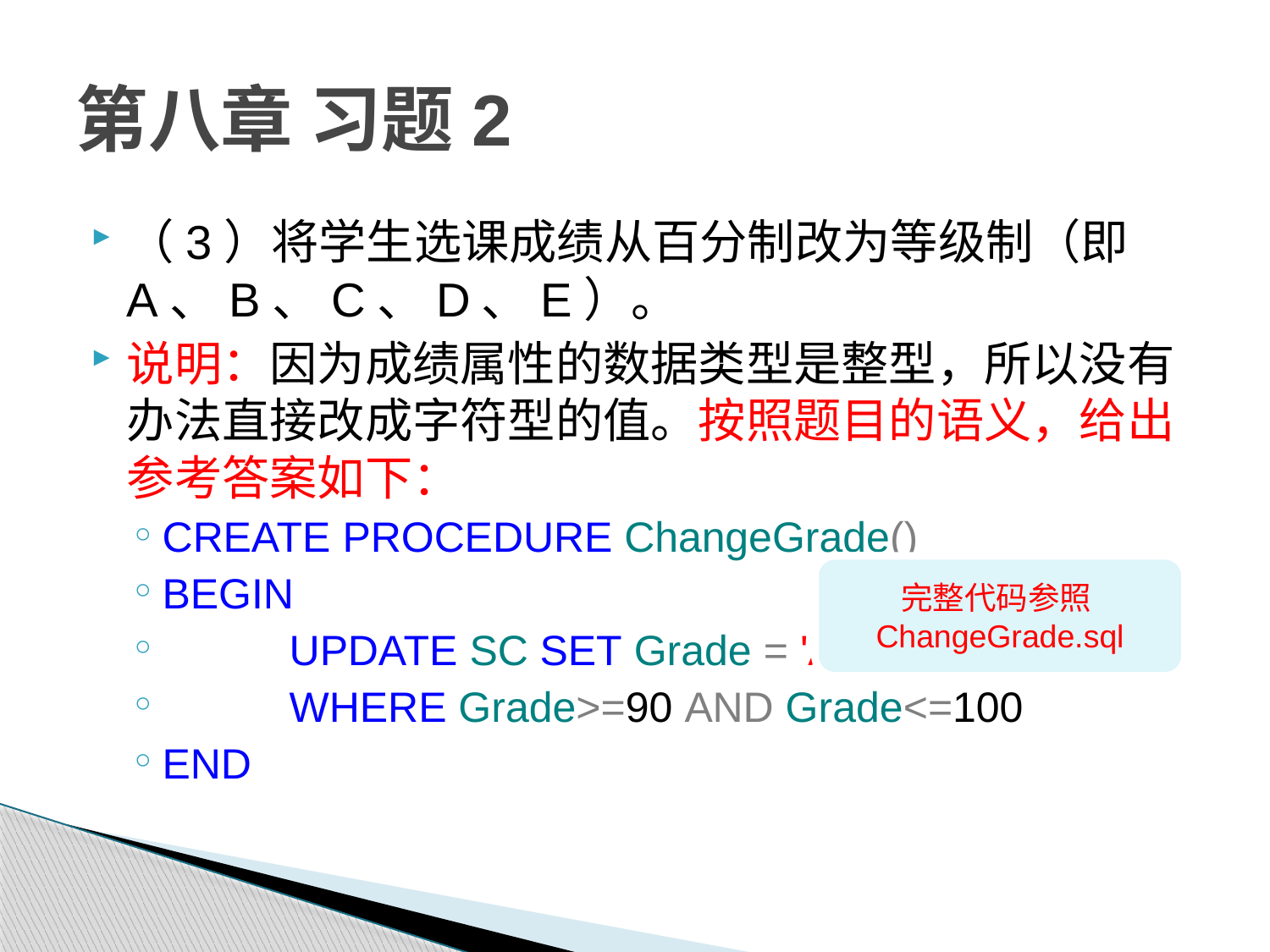

# 第八章 习题2
（3）将学生选课成绩从百分制改为等级制（即A、B、C、D、E）。
说明：因为成绩属性的数据类型是整型，所以没有办法直接改成字符型的值。按照题目的语义，给出参考答案如下：
CREATE PROCEDURE ChangeGrade()
BEGIN
	UPDATE SC SET Grade = 'A'
	WHERE Grade>=90 AND Grade<=100
END
完整代码参照ChangeGrade.sql